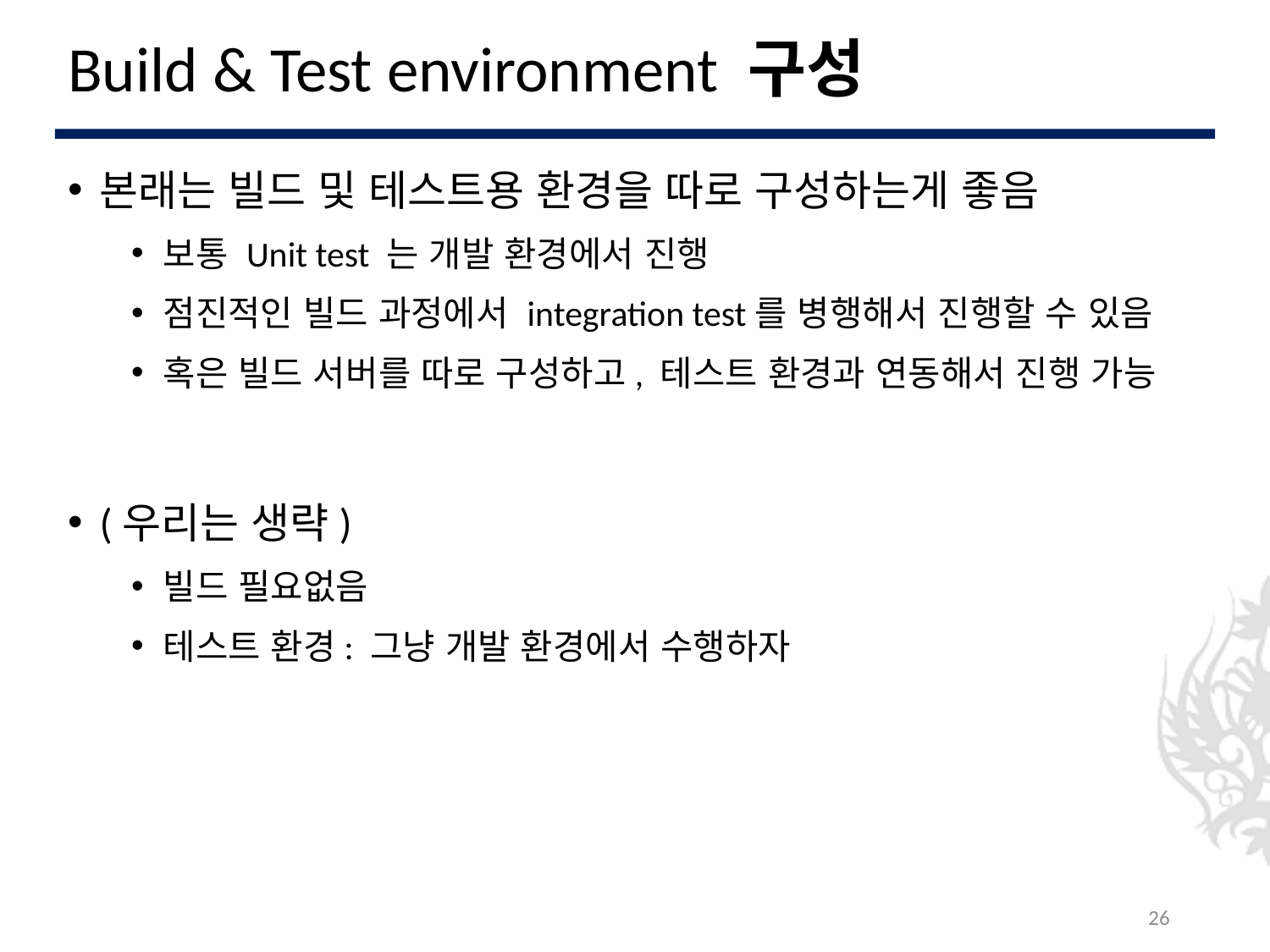

# Build & Test environment 구성
본래는 빌드 및 테스트용 환경을 따로 구성하는게 좋음
보통 Unit test 는 개발 환경에서 진행
점진적인 빌드 과정에서 integration test를 병행해서 진행할 수 있음
혹은 빌드 서버를 따로 구성하고, 테스트 환경과 연동해서 진행 가능

(우리는 생략)
빌드 필요없음
테스트 환경: 그냥 개발 환경에서 수행하자
26